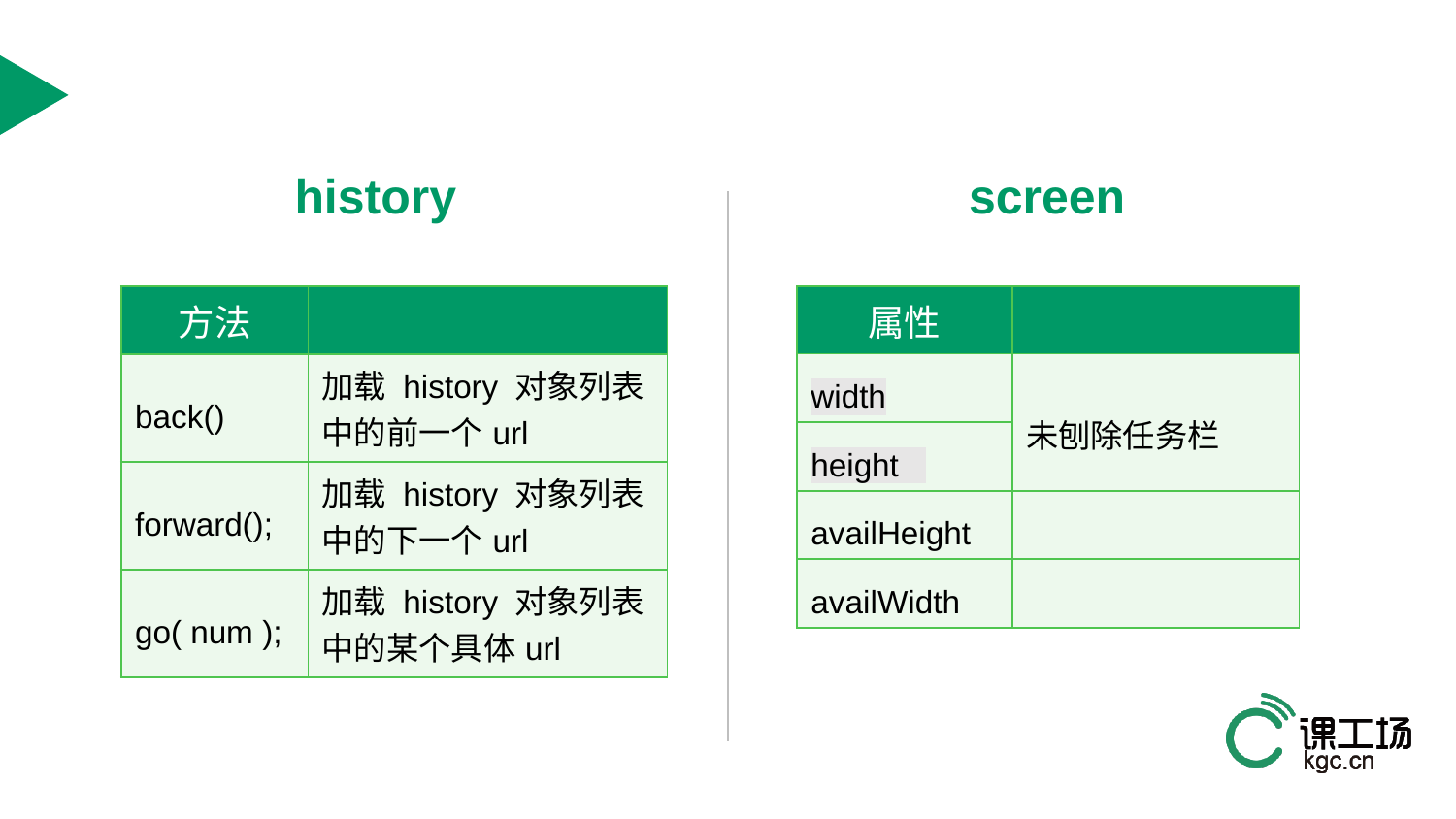

history
screen
| 属性 |  |
| --- | --- |
| width | 未刨除任务栏 |
| height |  |
| availHeight |  |
| availWidth |  |
| 方法 |  |
| --- | --- |
| back() | 加载 history 对象列表中的前一个url |
| forward(); | 加载 history 对象列表中的下一个url |
| go( num ); | 加载 history 对象列表中的某个具体url |